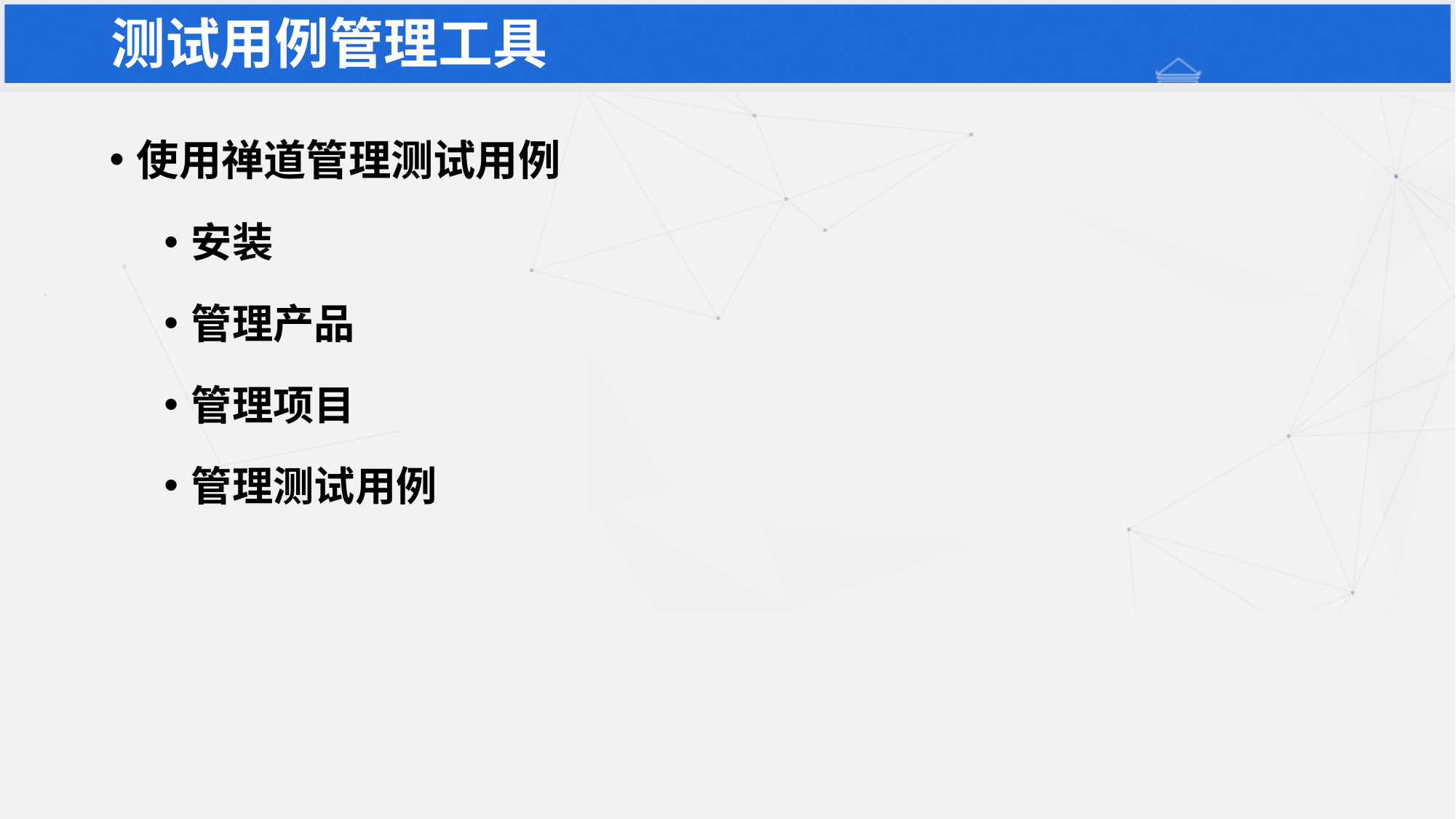

# 测试用例管理工具
使用禅道管理测试用例
安装
管理产品
管理项目
管理测试用例